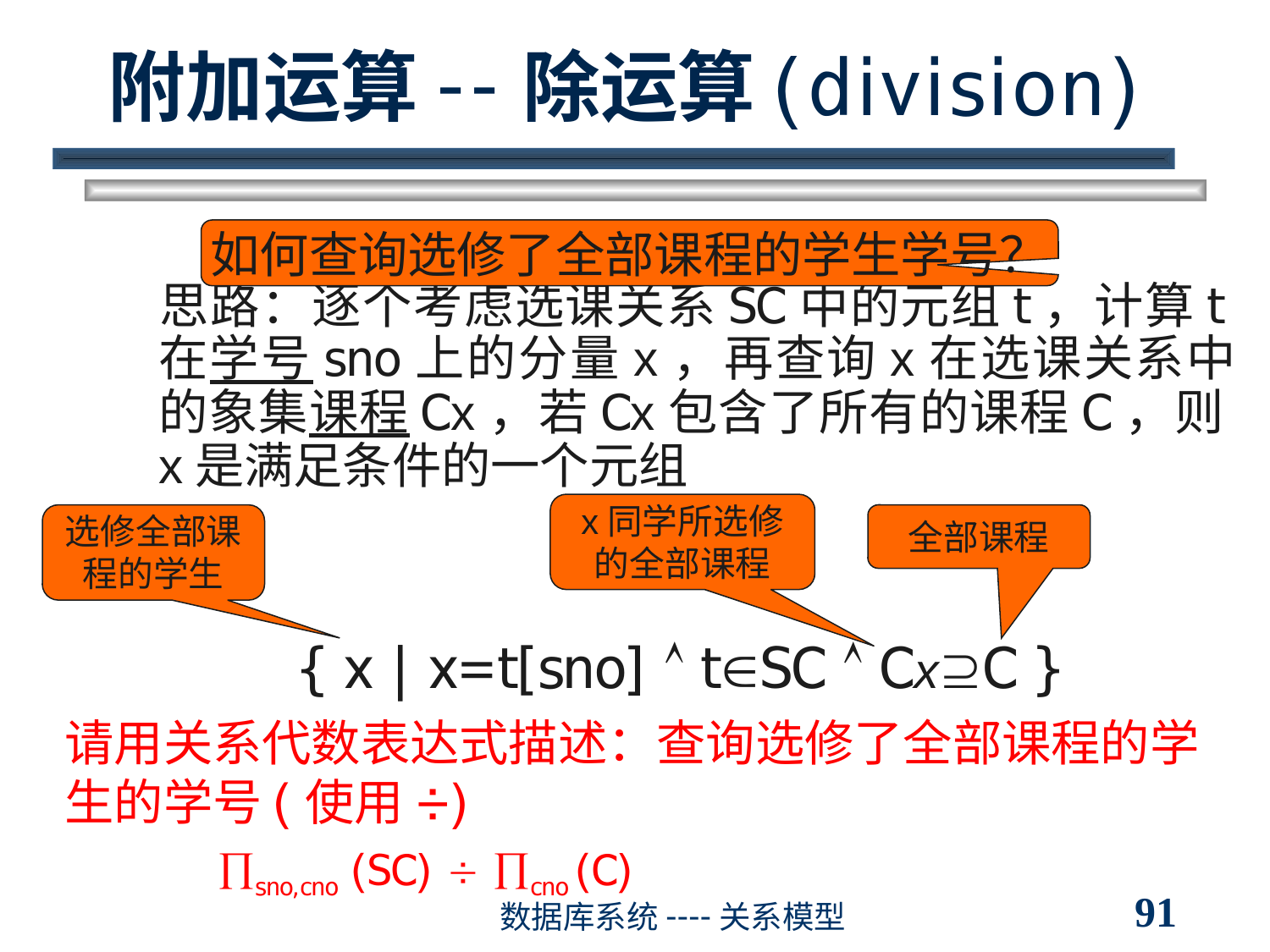

# 附加运算--除运算(division)

	思路：逐个考虑选课关系SC中的元组t，计算t在学号sno上的分量x，再查询x在选课关系中的象集课程Cx，若Cx包含了所有的课程C，则x是满足条件的一个元组
如何查询选修了全部课程的学生学号？
x同学所选修
的全部课程
选修全部课
程的学生
全部课程
{ x | x=t[sno] ∧ t∈SC ∧ Cx⊇C }
请用关系代数表达式描述：查询选修了全部课程的学生的学号(使用÷)
∏sno,cno (SC) ÷ ∏cno (C)
91
数据库系统----关系模型